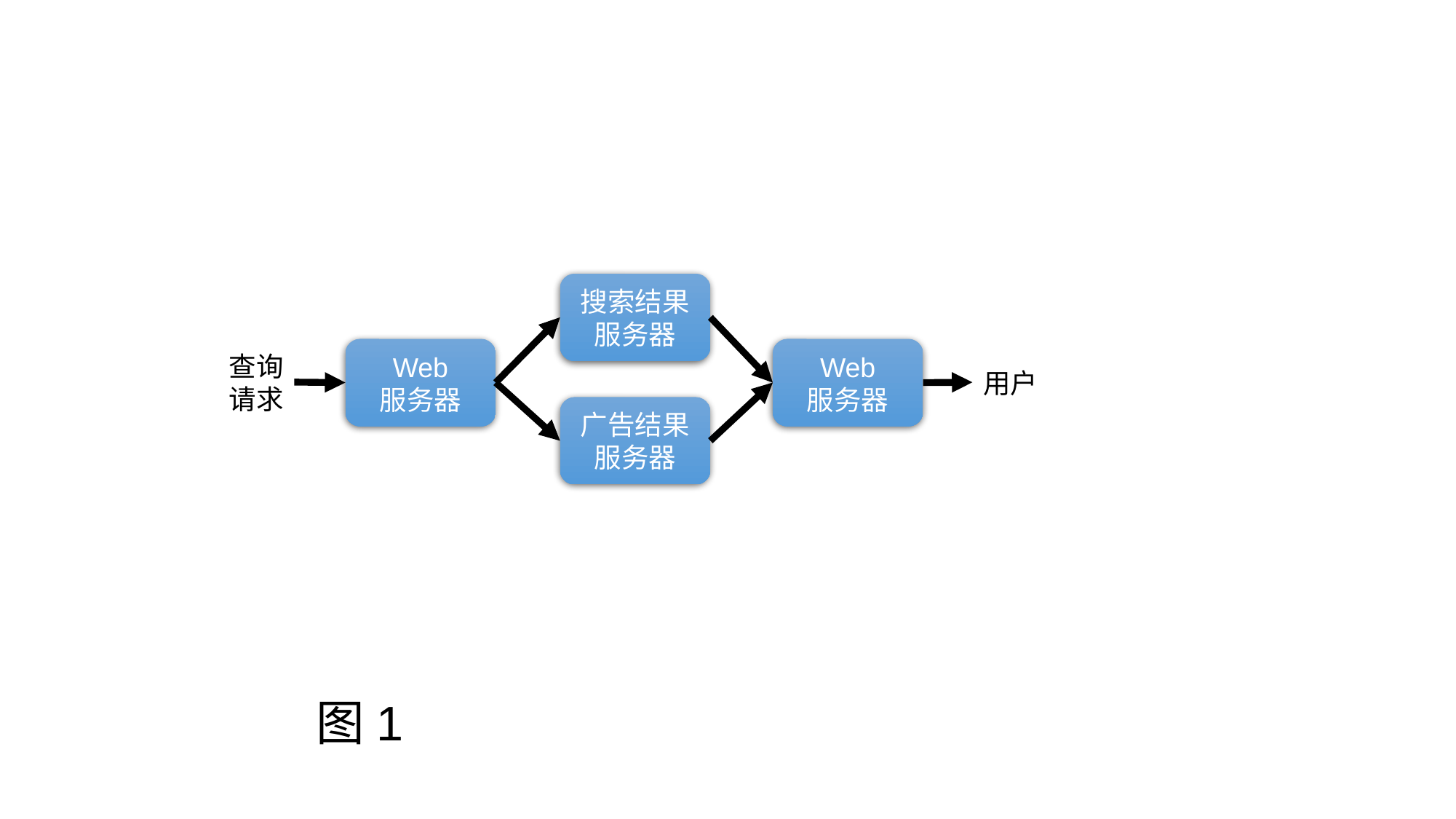

搜索结果
服务器
Web
服务器
Web
服务器
查询
请求
用户
广告结果
服务器
图1